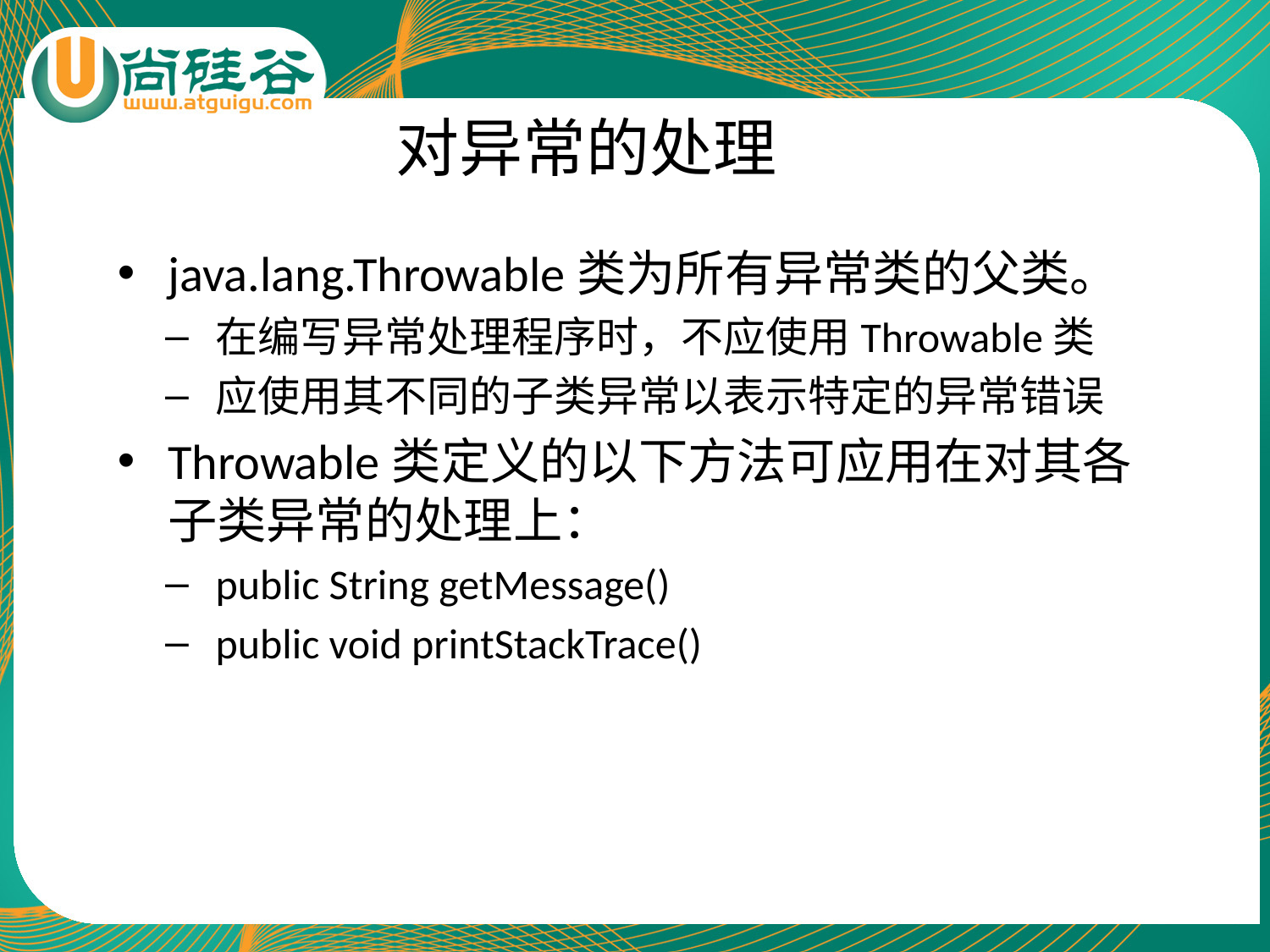

# 对异常的处理
java.lang.Throwable类为所有异常类的父类。
在编写异常处理程序时，不应使用Throwable类
应使用其不同的子类异常以表示特定的异常错误
Throwable类定义的以下方法可应用在对其各子类异常的处理上：
public String getMessage()
public void printStackTrace()